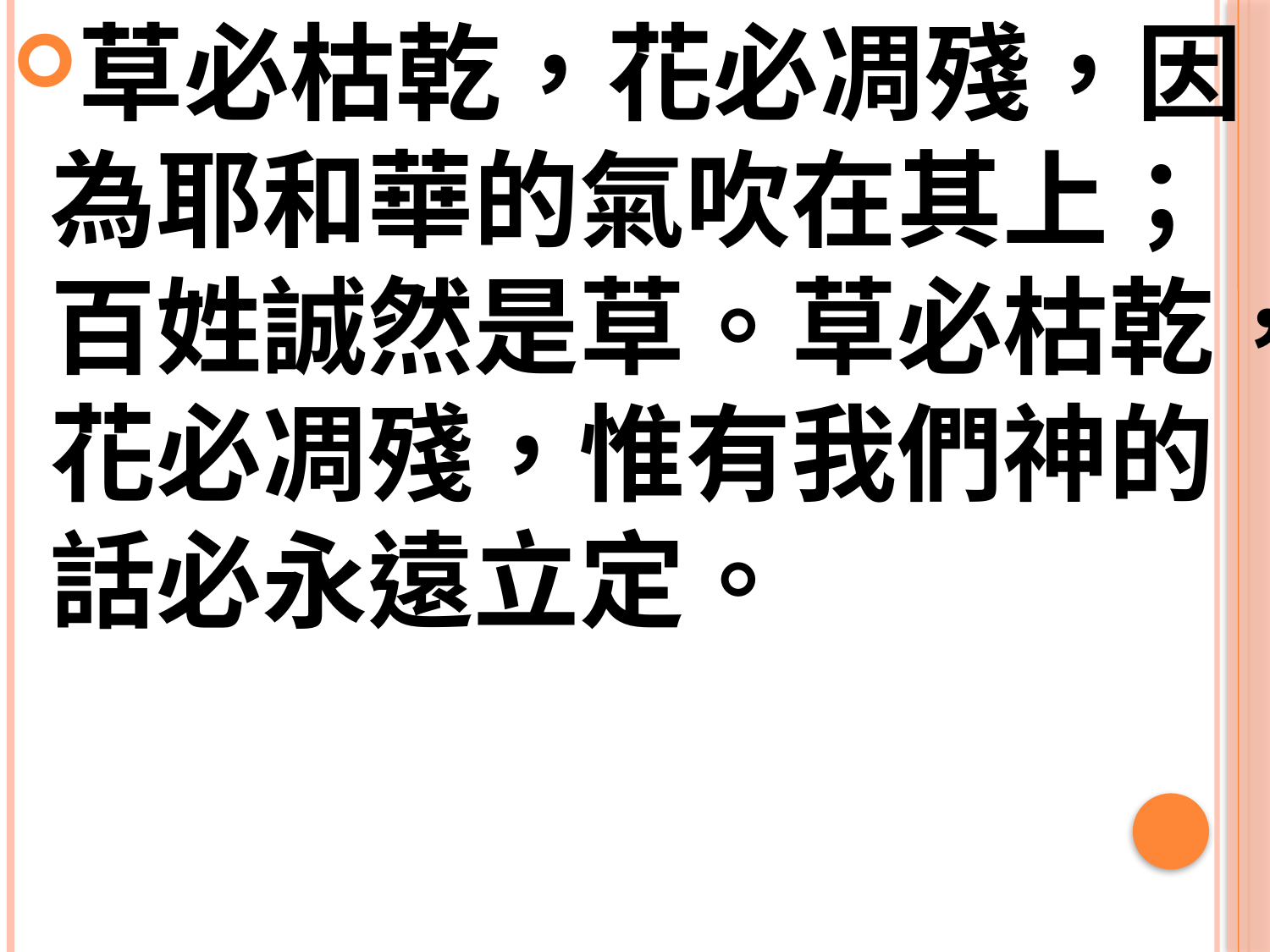

草必枯乾，花必凋殘，因為耶和華的氣吹在其上；百姓誠然是草。草必枯乾，花必凋殘，惟有我們神的話必永遠立定。